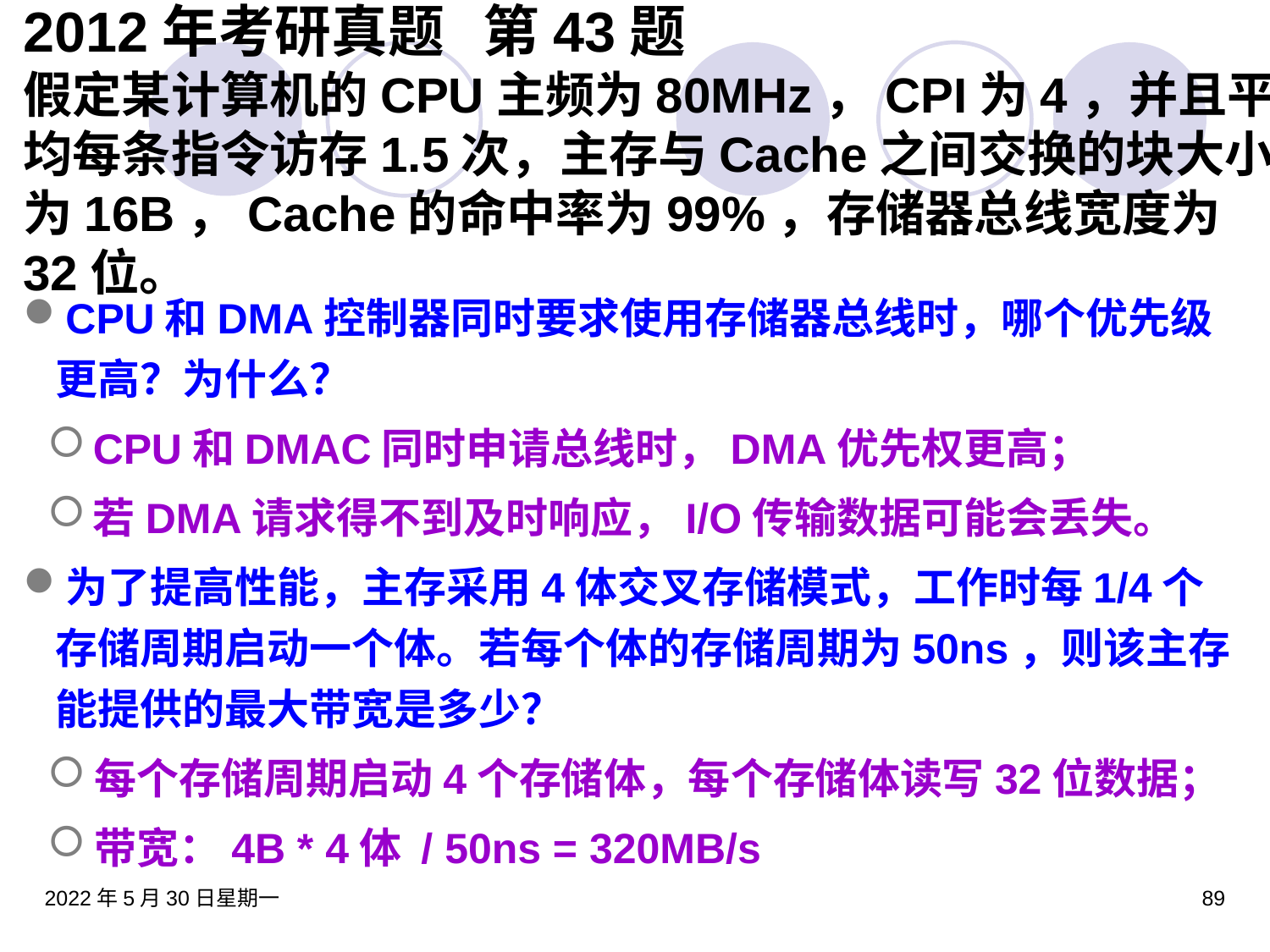

# 2012年考研真题   第43题 假定某计算机的CPU主频为80MHz，CPI为4，并且平均每条指令访存1.5次，主存与Cache之间交换的块大小为16B，Cache的命中率为99%，存储器总线宽度为32位。
CPU和DMA控制器同时要求使用存储器总线时，哪个优先级更高？为什么？
CPU和DMAC同时申请总线时，DMA优先权更高；
若DMA请求得不到及时响应，I/O传输数据可能会丢失。
为了提高性能，主存采用4体交叉存储模式，工作时每1/4个存储周期启动一个体。若每个体的存储周期为50ns，则该主存能提供的最大带宽是多少？
每个存储周期启动4个存储体，每个存储体读写32位数据；
带宽：4B * 4体 / 50ns = 320MB/s
2022年5月30日星期一
89